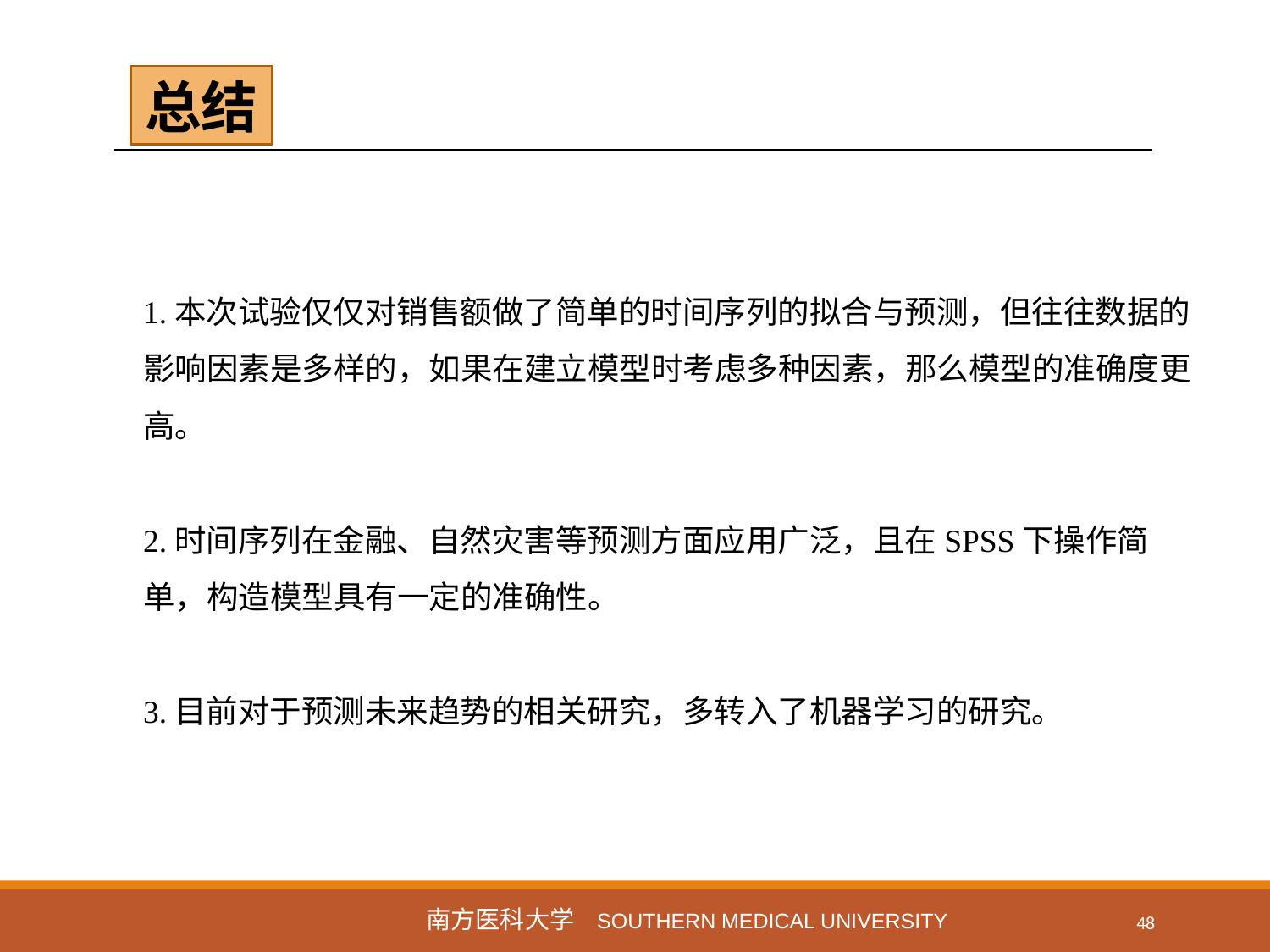

总结
1.本次试验仅仅对销售额做了简单的时间序列的拟合与预测，但往往数据的影响因素是多样的，如果在建立模型时考虑多种因素，那么模型的准确度更高。

2.时间序列在金融、自然灾害等预测方面应用广泛，且在SPSS下操作简单，构造模型具有一定的准确性。

3.目前对于预测未来趋势的相关研究，多转入了机器学习的研究。
48